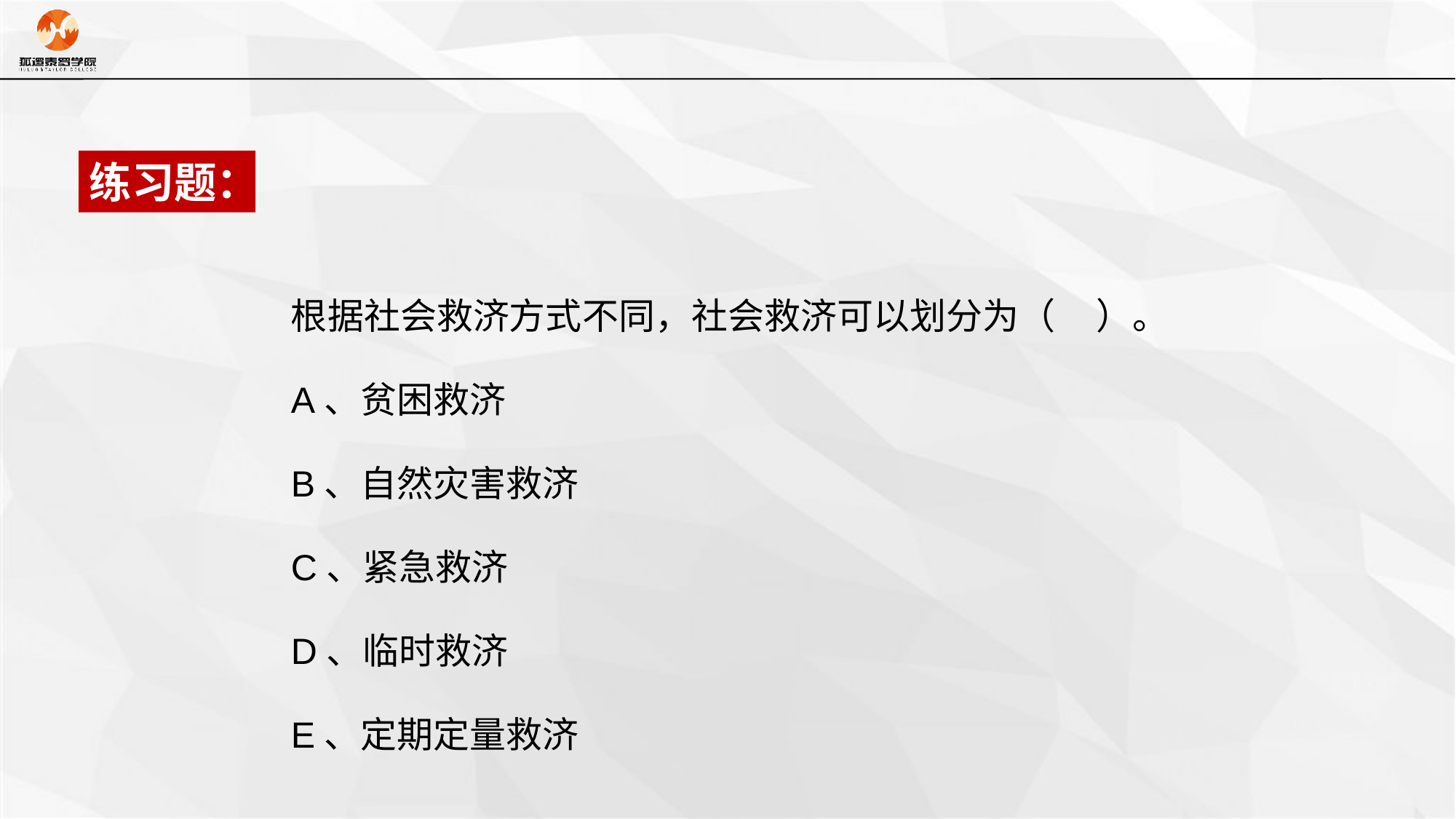

练习题：
根据社会救济方式不同，社会救济可以划分为（     ）。
A、贫困救济
B、自然灾害救济
C、紧急救济
D、临时救济
E、定期定量救济